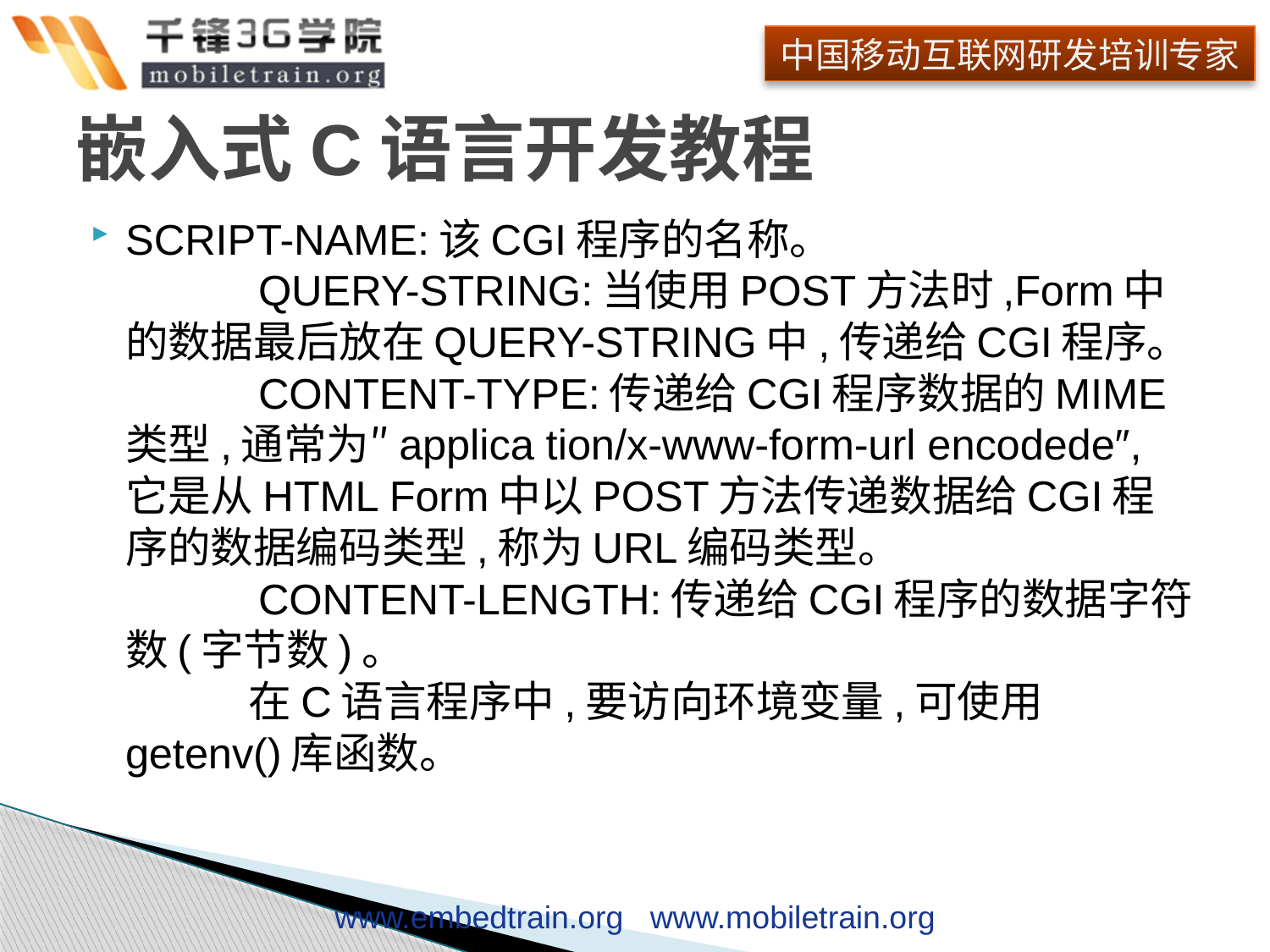

# 嵌入式C语言开发教程
SCRIPT-NAME:该CGI程序的名称。
    　　QUERY-STRING:当使用POST方法时,Form中的数据最后放在QUERY-STRING中,传递给CGI程序。
    　　CONTENT-TYPE:传递给CGI程序数据的MIME类型,通常为″applica tion/x-www-form-url encodede″,它是从HTML Form中以POST方法传递数据给CGI程序的数据编码类型,称为URL编码类型。
    　　CONTENT-LENGTH:传递给CGI程序的数据字符数(字节数)。
    　　在C语言程序中,要访向环境变量,可使用getenv()库函数。